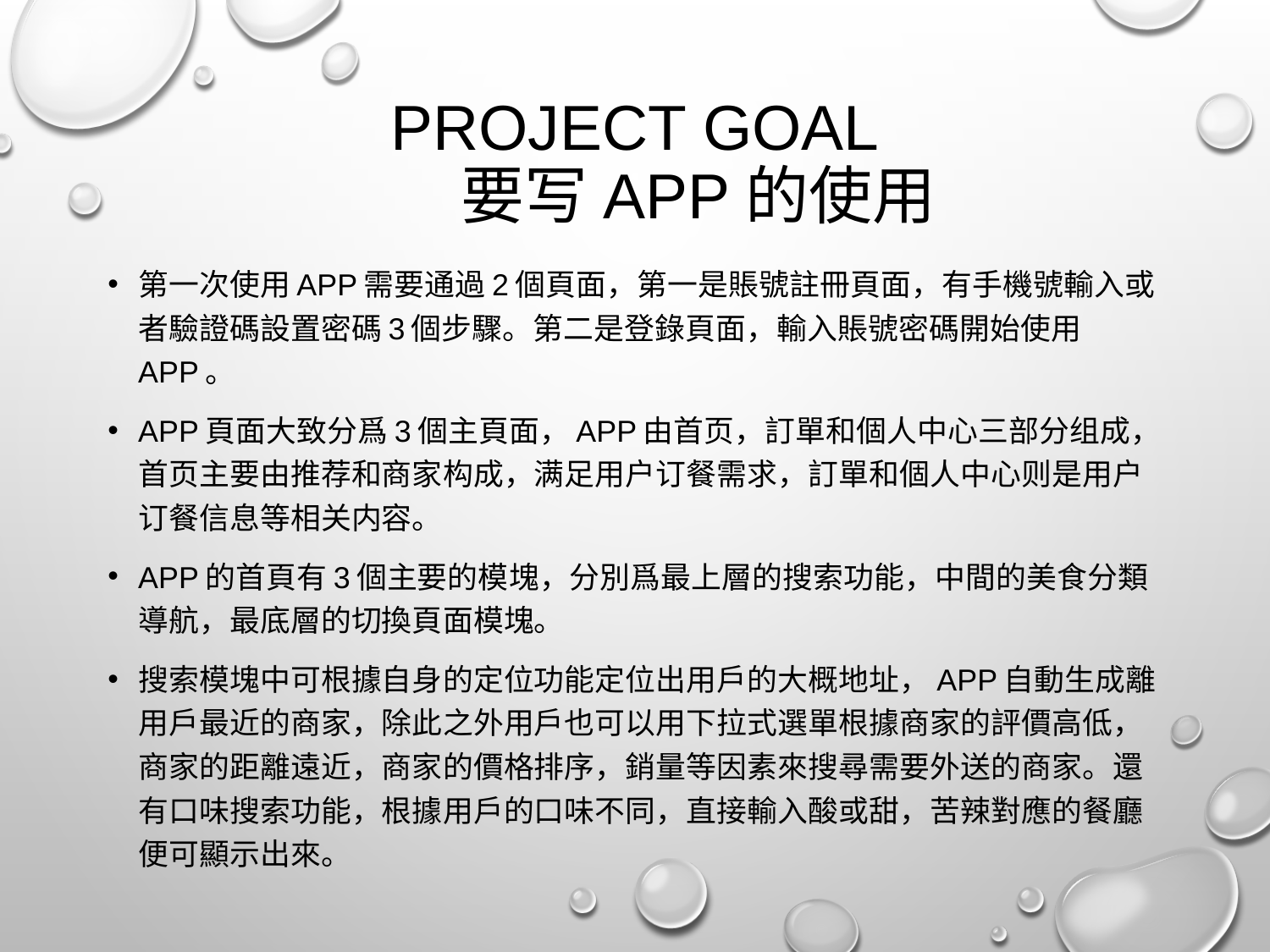

# Project Goal 要写APP的使用
第一次使用APP需要通過2個頁面，第一是賬號註冊頁面，有手機號輸入或者驗證碼設置密碼3個步驟。第二是登錄頁面，輸入賬號密碼開始使用APP。
APP頁面大致分爲3個主頁面，APP由首页，訂單和個人中心三部分组成，首页主要由推荐和商家构成，满足用户订餐需求，訂單和個人中心则是用户订餐信息等相关内容。
APP的首頁有3個主要的模塊，分別爲最上層的搜索功能，中間的美食分類導航，最底層的切換頁面模塊。
搜索模塊中可根據自身的定位功能定位出用戶的大概地址，APP自動生成離用戶最近的商家，除此之外用戶也可以用下拉式選單根據商家的評價高低，商家的距離遠近，商家的價格排序，銷量等因素來搜尋需要外送的商家。還有口味搜索功能，根據用戶的口味不同，直接輸入酸或甜，苦辣對應的餐廳便可顯示出來。